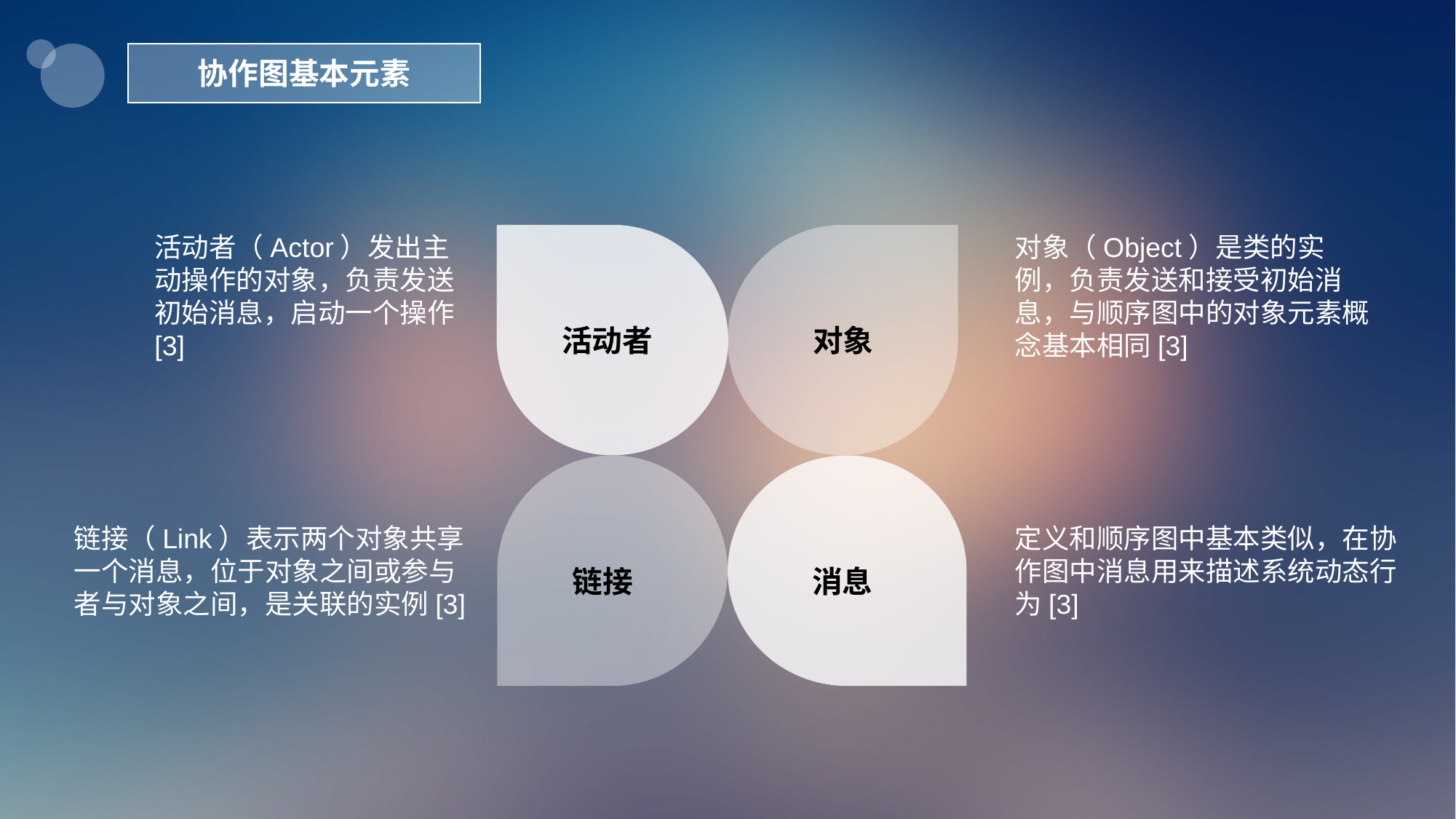

协作图基本元素
活动者（Actor）发出主动操作的对象，负责发送初始消息，启动一个操作[3]

对象（Object）是类的实例，负责发送和接受初始消息，与顺序图中的对象元素概念基本相同[3]
活动者
对象

链接（Link）表示两个对象共享一个消息，位于对象之间或参与者与对象之间，是关联的实例[3]
定义和顺序图中基本类似，在协作图中消息用来描述系统动态行为[3]
链接
消息